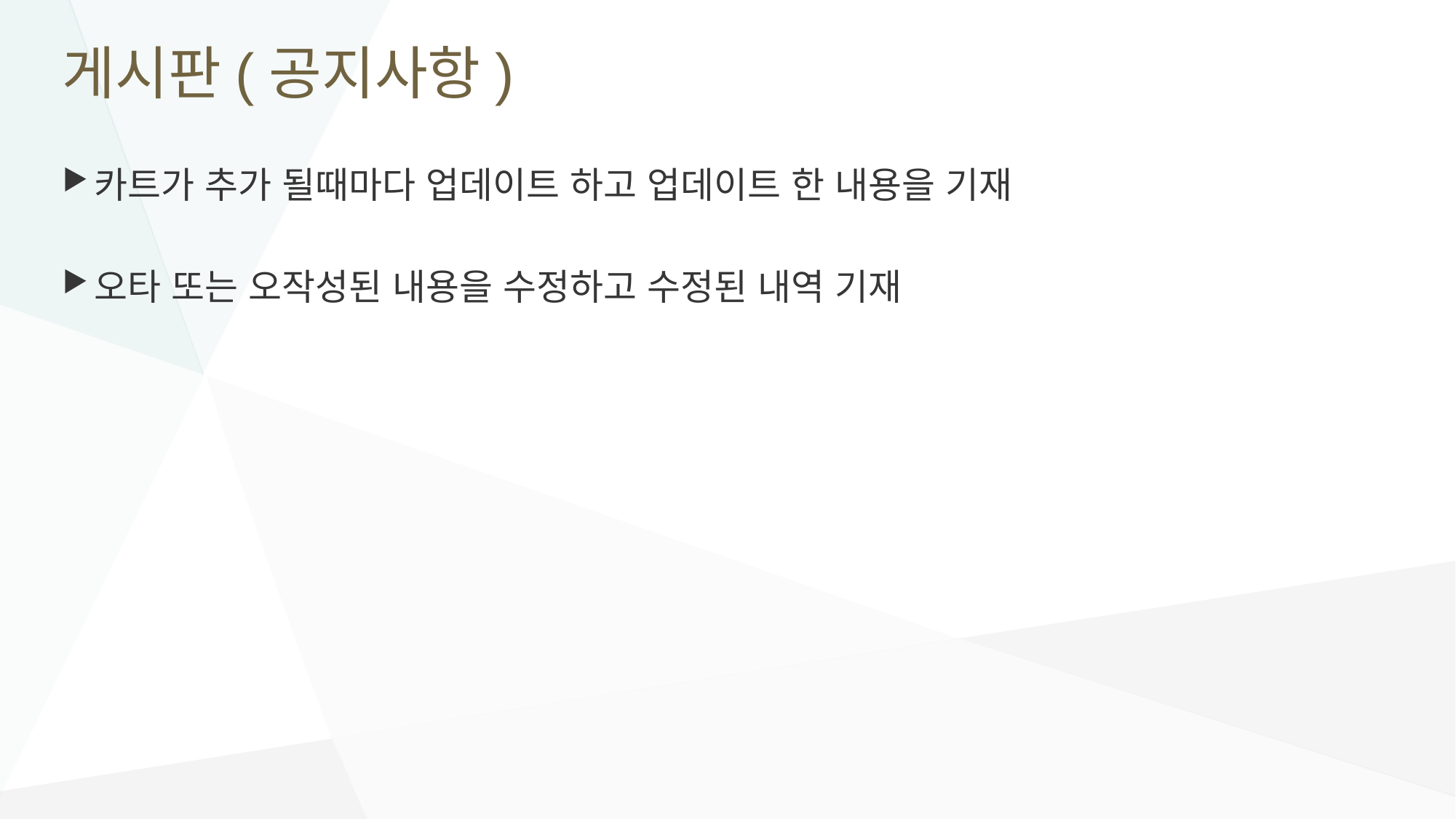

# 게시판(공지사항)
카트가 추가 될때마다 업데이트 하고 업데이트 한 내용을 기재

오타 또는 오작성된 내용을 수정하고 수정된 내역 기재